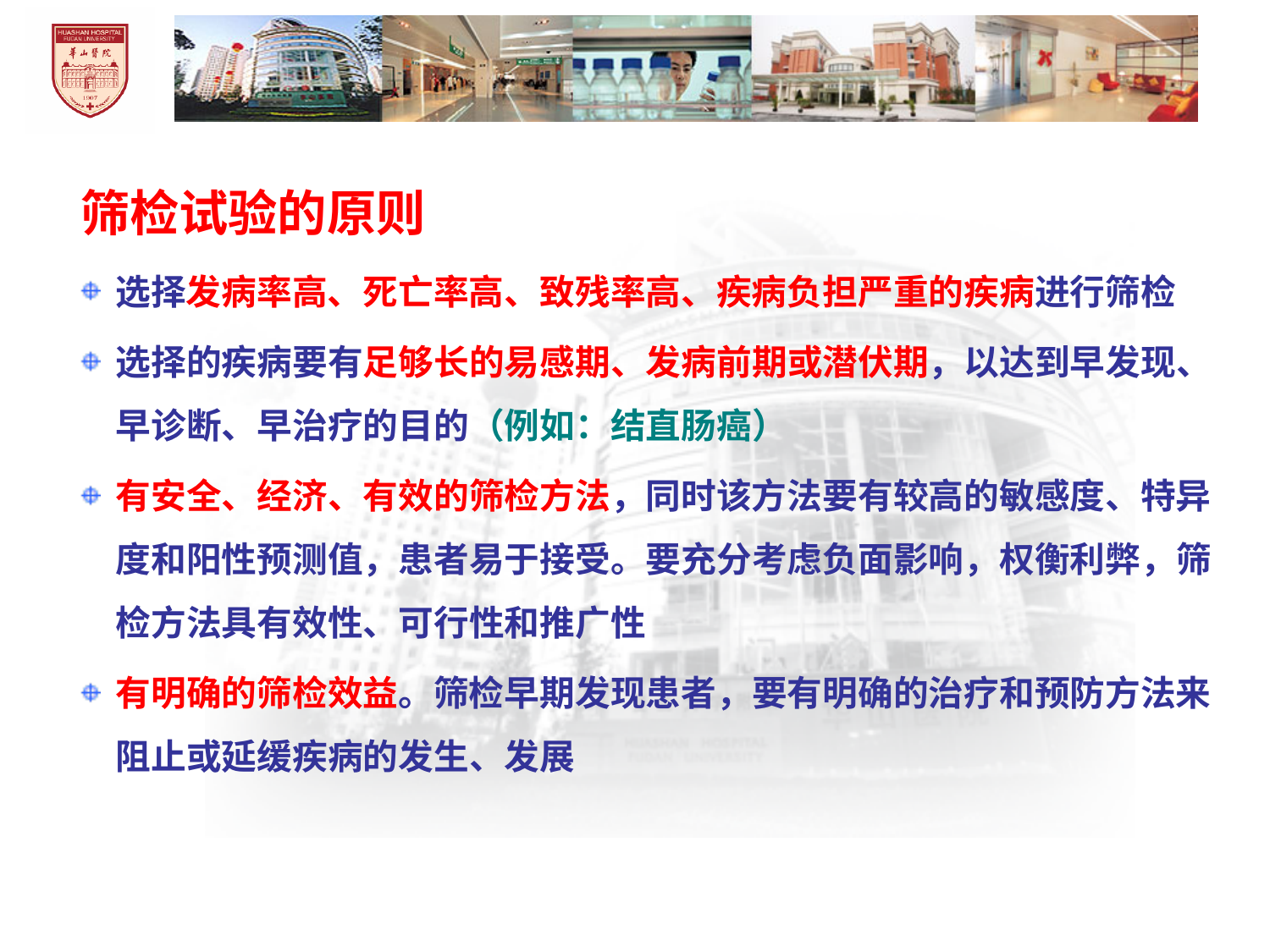

筛检试验的原则
选择发病率高、死亡率高、致残率高、疾病负担严重的疾病进行筛检
选择的疾病要有足够长的易感期、发病前期或潜伏期，以达到早发现、早诊断、早治疗的目的（例如：结直肠癌）
有安全、经济、有效的筛检方法，同时该方法要有较高的敏感度、特异度和阳性预测值，患者易于接受。要充分考虑负面影响，权衡利弊，筛检方法具有效性、可行性和推广性
有明确的筛检效益。筛检早期发现患者，要有明确的治疗和预防方法来阻止或延缓疾病的发生、发展